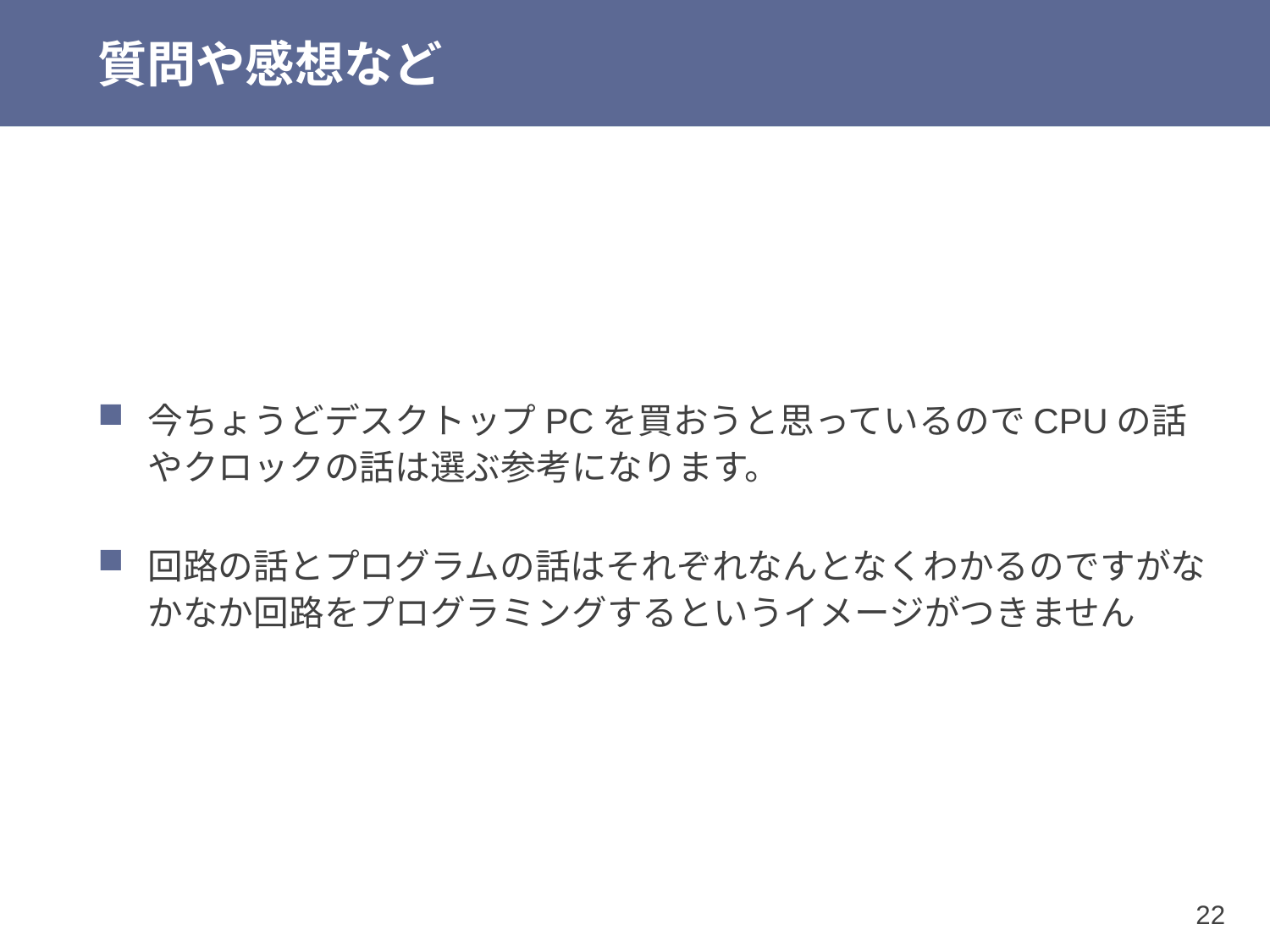

# 質問や感想など
今ちょうどデスクトップPCを買おうと思っているのでCPUの話やクロックの話は選ぶ参考になります。
回路の話とプログラムの話はそれぞれなんとなくわかるのですがなかなか回路をプログラミングするというイメージがつきません